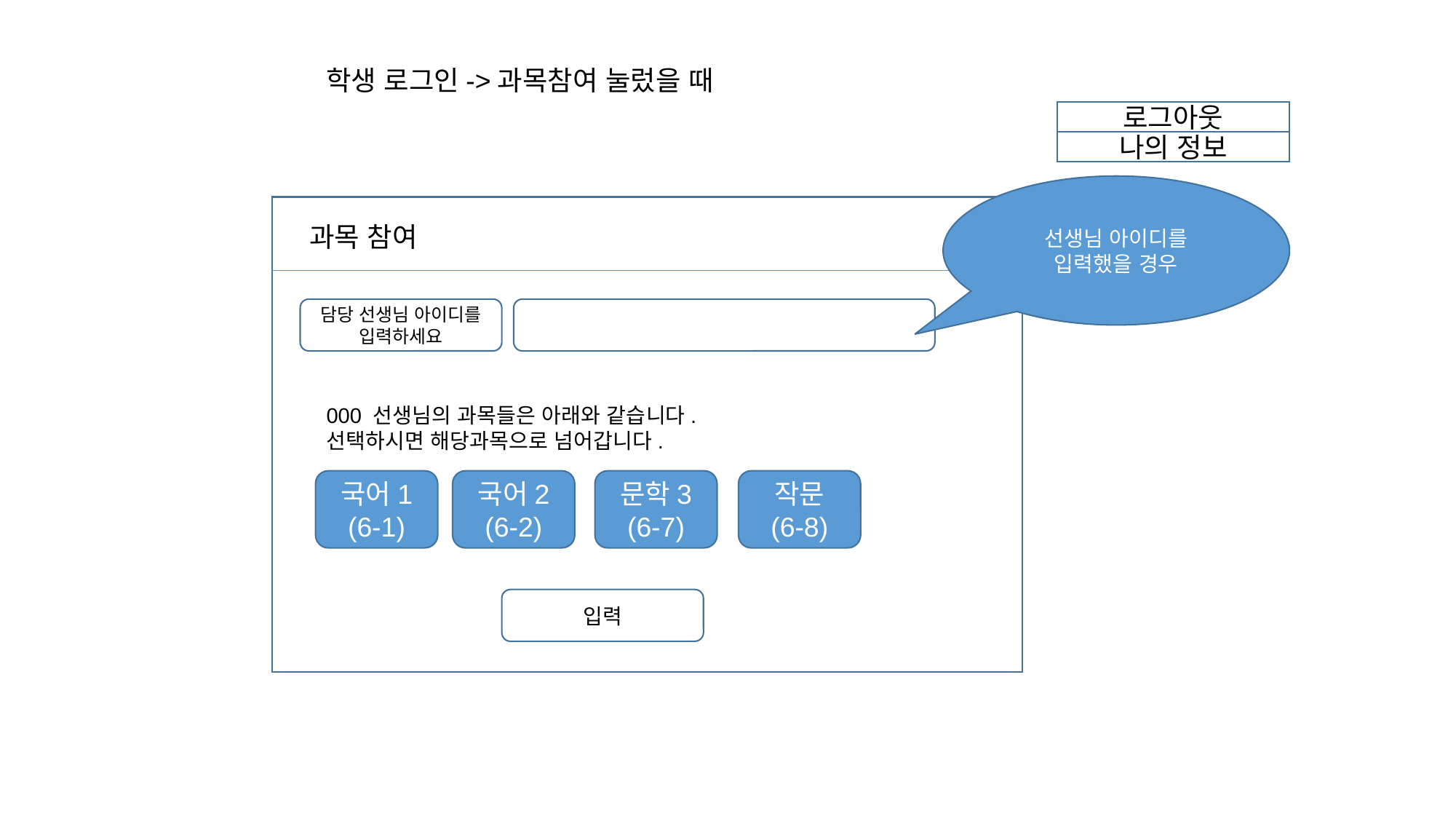

학생 로그인->과목참여 눌렀을 때
로그아웃
나의 정보
선생님 아이디를 입력했을 경우

과목 참여

담당 선생님 아이디를 입력하세요
000 선생님의 과목들은 아래와 같습니다.
선택하시면 해당과목으로 넘어갑니다.
국어1
(6-1)
국어2
(6-2)
문학3
(6-7)
작문
(6-8)
입력